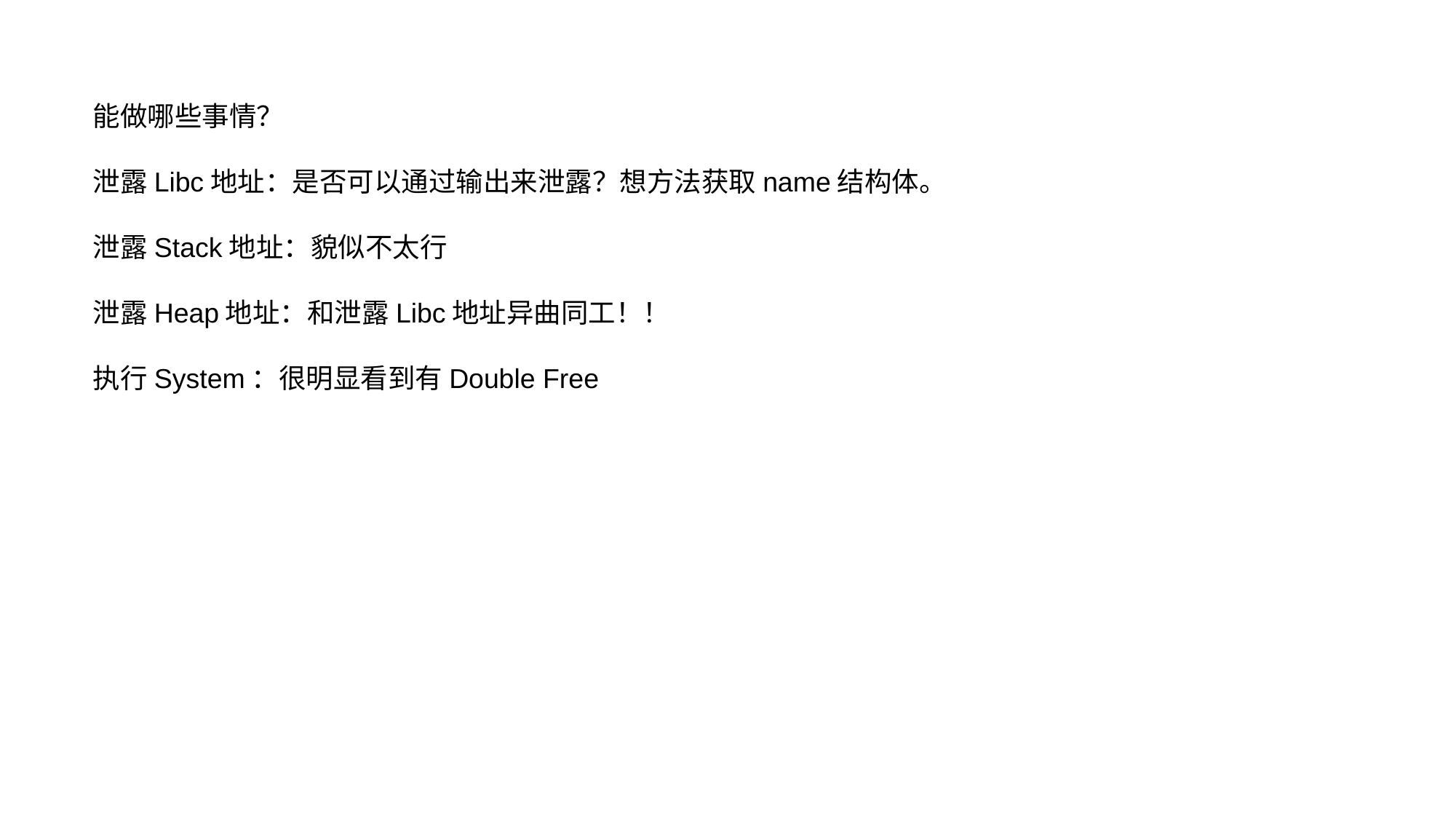

能做哪些事情？

泄露Libc地址：是否可以通过输出来泄露？想方法获取name结构体。

泄露Stack地址：貌似不太行

泄露Heap地址：和泄露Libc地址异曲同工！！

执行System：很明显看到有Double Free